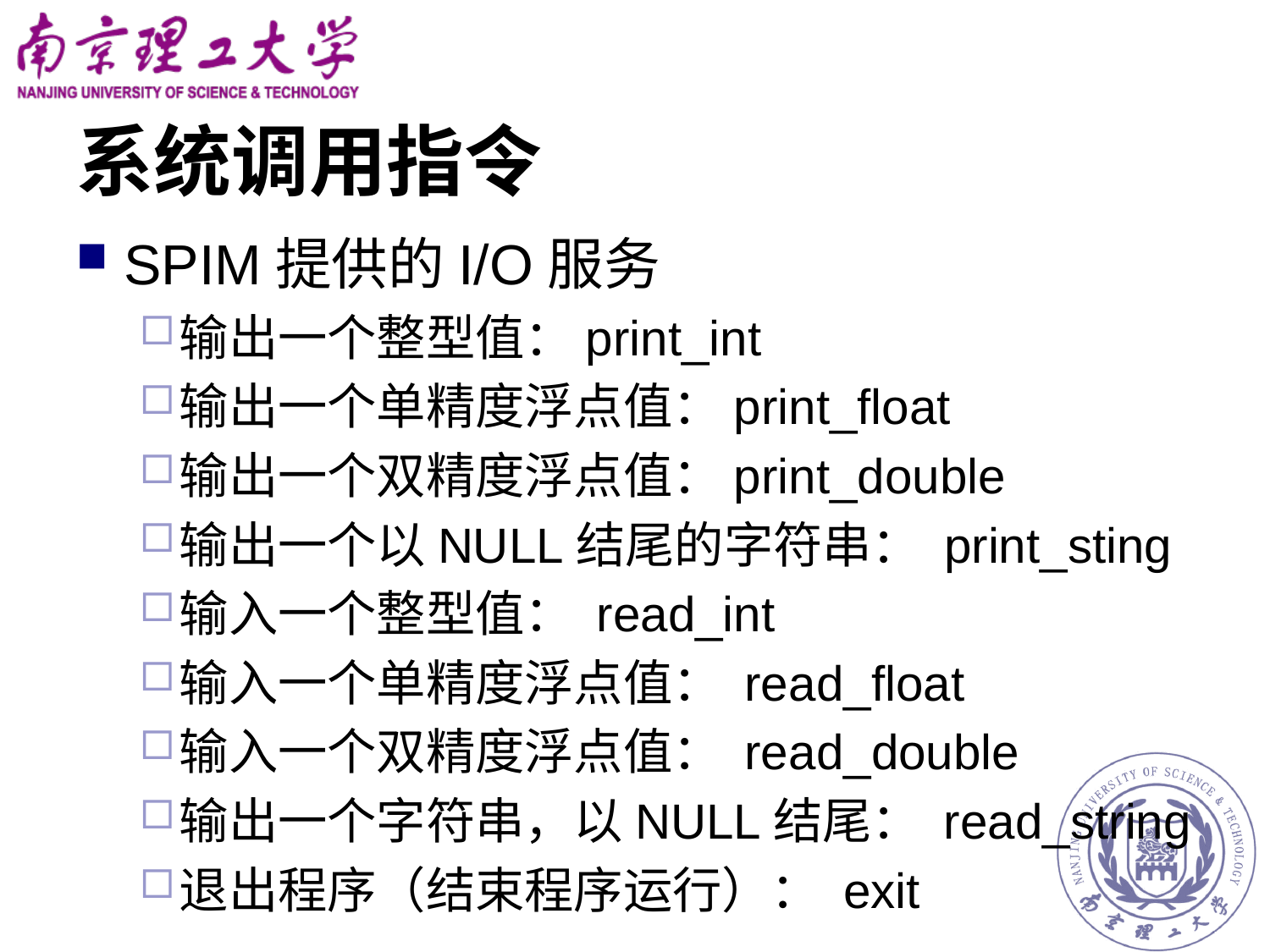

# 系统调用指令
SPIM提供的I/O服务
输出一个整型值：print_int
输出一个单精度浮点值：print_float
输出一个双精度浮点值：print_double
输出一个以NULL结尾的字符串： print_sting
输入一个整型值： read_int
输入一个单精度浮点值： read_float
输入一个双精度浮点值： read_double
输出一个字符串，以NULL结尾： read_string
退出程序（结束程序运行）： exit